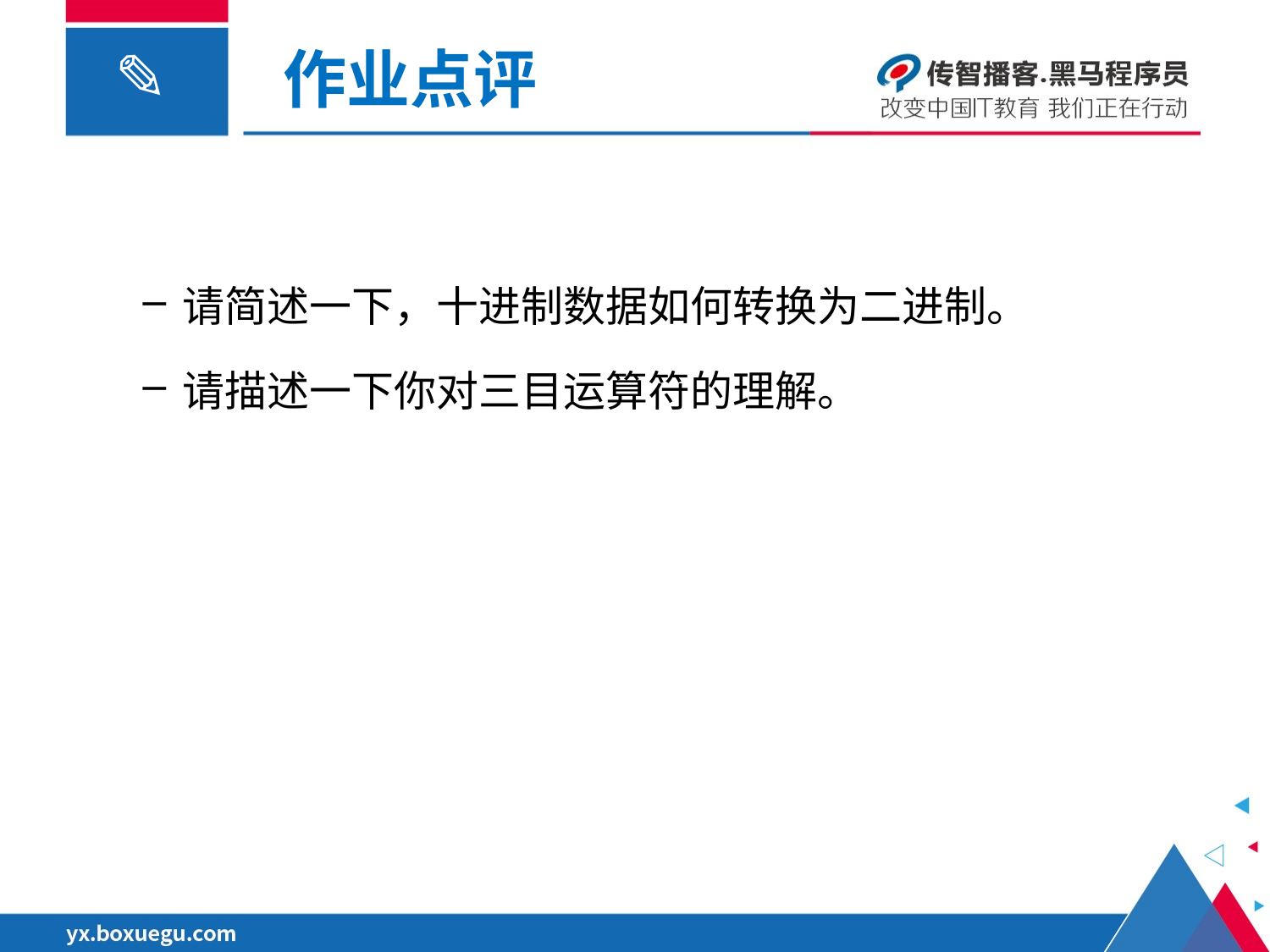

作业点评
请简述一下，十进制数据如何转换为二进制。
请描述一下你对三目运算符的理解。